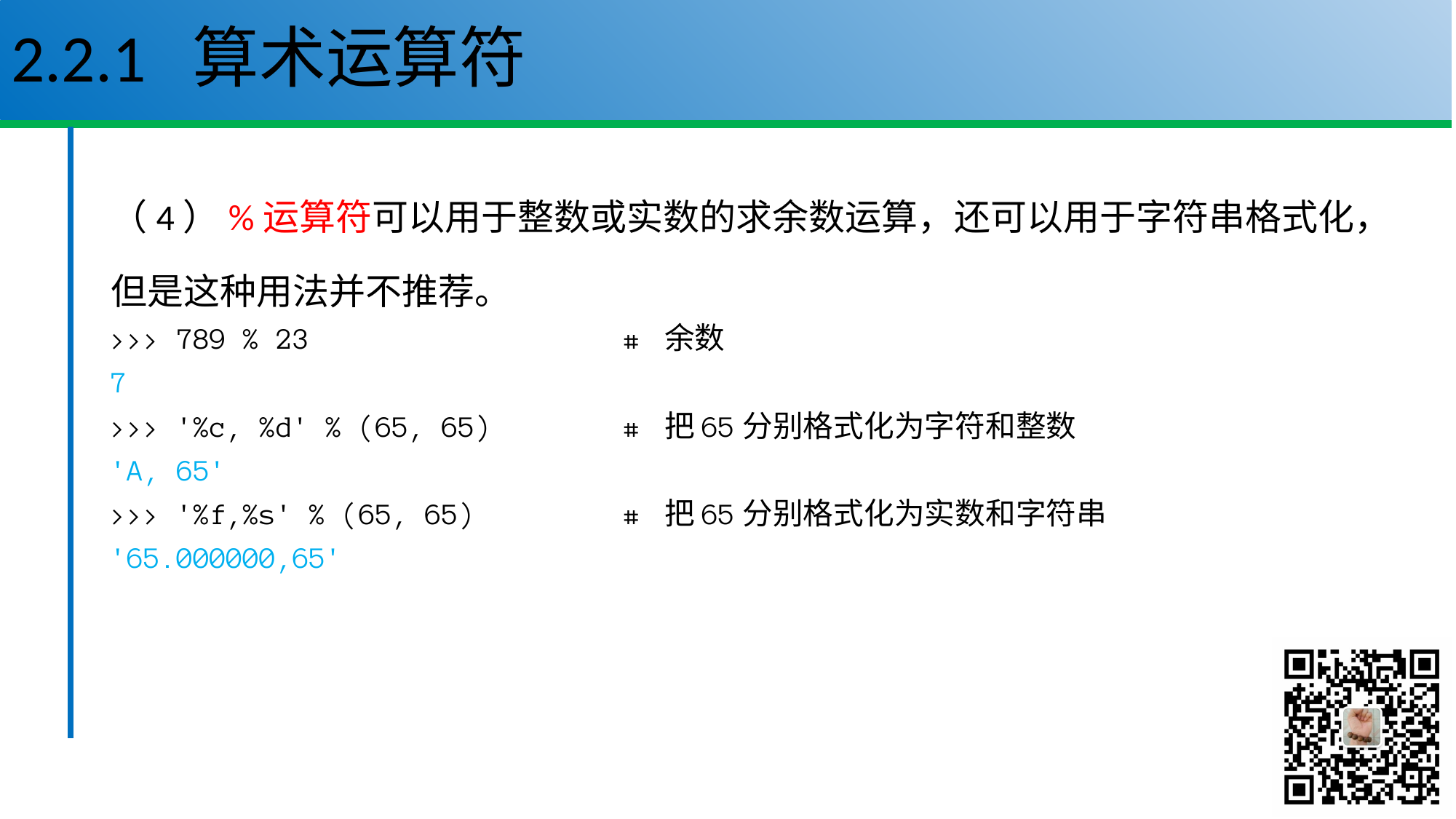

# 2.2.1  算术运算符
（4）%运算符可以用于整数或实数的求余数运算，还可以用于字符串格式化，但是这种用法并不推荐。
>>> 789 % 23                   # 余数
7
>>> '%c, %d' % (65, 65)        # 把65分别格式化为字符和整数
'A, 65'
>>> '%f,%s' % (65, 65)         # 把65分别格式化为实数和字符串
'65.000000,65'
26